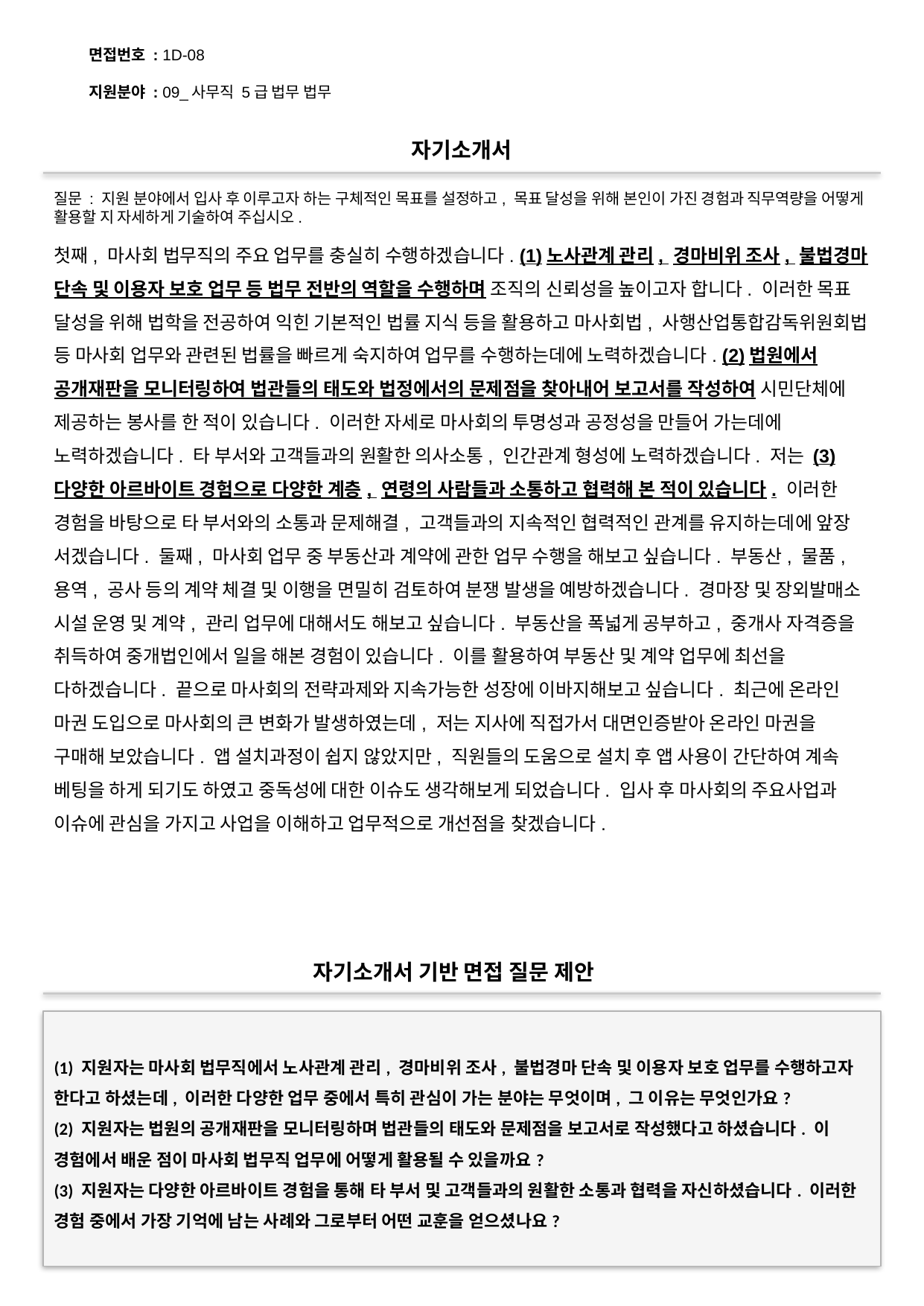

면접번호 : 1D-08

지원분야 : 09_사무직 5급 법무 법무
#

자기소개서

질문 : 지원 분야에서 입사 후 이루고자 하는 구체적인 목표를 설정하고, 목표 달성을 위해 본인이 가진 경험과 직무역량을 어떻게 활용할 지 자세하게 기술하여 주십시오.

첫째, 마사회 법무직의 주요 업무를 충실히 수행하겠습니다. (1)노사관계 관리, 경마비위 조사, 불법경마 단속 및 이용자 보호 업무 등 법무 전반의 역할을 수행하며 조직의 신뢰성을 높이고자 합니다. 이러한 목표 달성을 위해 법학을 전공하여 익힌 기본적인 법률 지식 등을 활용하고 마사회법, 사행산업통합감독위원회법 등 마사회 업무와 관련된 법률을 빠르게 숙지하여 업무를 수행하는데에 노력하겠습니다. (2)법원에서 공개재판을 모니터링하여 법관들의 태도와 법정에서의 문제점을 찾아내어 보고서를 작성하여 시민단체에 제공하는 봉사를 한 적이 있습니다. 이러한 자세로 마사회의 투명성과 공정성을 만들어 가는데에 노력하겠습니다. 타 부서와 고객들과의 원활한 의사소통, 인간관계 형성에 노력하겠습니다. 저는 (3)다양한 아르바이트 경험으로 다양한 계층, 연령의 사람들과 소통하고 협력해 본 적이 있습니다. 이러한 경험을 바탕으로 타 부서와의 소통과 문제해결, 고객들과의 지속적인 협력적인 관계를 유지하는데에 앞장 서겠습니다. 둘째, 마사회 업무 중 부동산과 계약에 관한 업무 수행을 해보고 싶습니다. 부동산, 물품, 용역, 공사 등의 계약 체결 및 이행을 면밀히 검토하여 분쟁 발생을 예방하겠습니다. 경마장 및 장외발매소 시설 운영 및 계약, 관리 업무에 대해서도 해보고 싶습니다. 부동산을 폭넓게 공부하고, 중개사 자격증을 취득하여 중개법인에서 일을 해본 경험이 있습니다. 이를 활용하여 부동산 및 계약 업무에 최선을 다하겠습니다. 끝으로 마사회의 전략과제와 지속가능한 성장에 이바지해보고 싶습니다. 최근에 온라인 마권 도입으로 마사회의 큰 변화가 발생하였는데, 저는 지사에 직접가서 대면인증받아 온라인 마권을 구매해 보았습니다. 앱 설치과정이 쉽지 않았지만, 직원들의 도움으로 설치 후 앱 사용이 간단하여 계속 베팅을 하게 되기도 하였고 중독성에 대한 이슈도 생각해보게 되었습니다. 입사 후 마사회의 주요사업과 이슈에 관심을 가지고 사업을 이해하고 업무적으로 개선점을 찾겠습니다.

자기소개서 기반 면접 질문 제안

(1) 지원자는 마사회 법무직에서 노사관계 관리, 경마비위 조사, 불법경마 단속 및 이용자 보호 업무를 수행하고자 한다고 하셨는데, 이러한 다양한 업무 중에서 특히 관심이 가는 분야는 무엇이며, 그 이유는 무엇인가요?
(2) 지원자는 법원의 공개재판을 모니터링하며 법관들의 태도와 문제점을 보고서로 작성했다고 하셨습니다. 이 경험에서 배운 점이 마사회 법무직 업무에 어떻게 활용될 수 있을까요?
(3) 지원자는 다양한 아르바이트 경험을 통해 타 부서 및 고객들과의 원활한 소통과 협력을 자신하셨습니다. 이러한 경험 중에서 가장 기억에 남는 사례와 그로부터 어떤 교훈을 얻으셨나요?